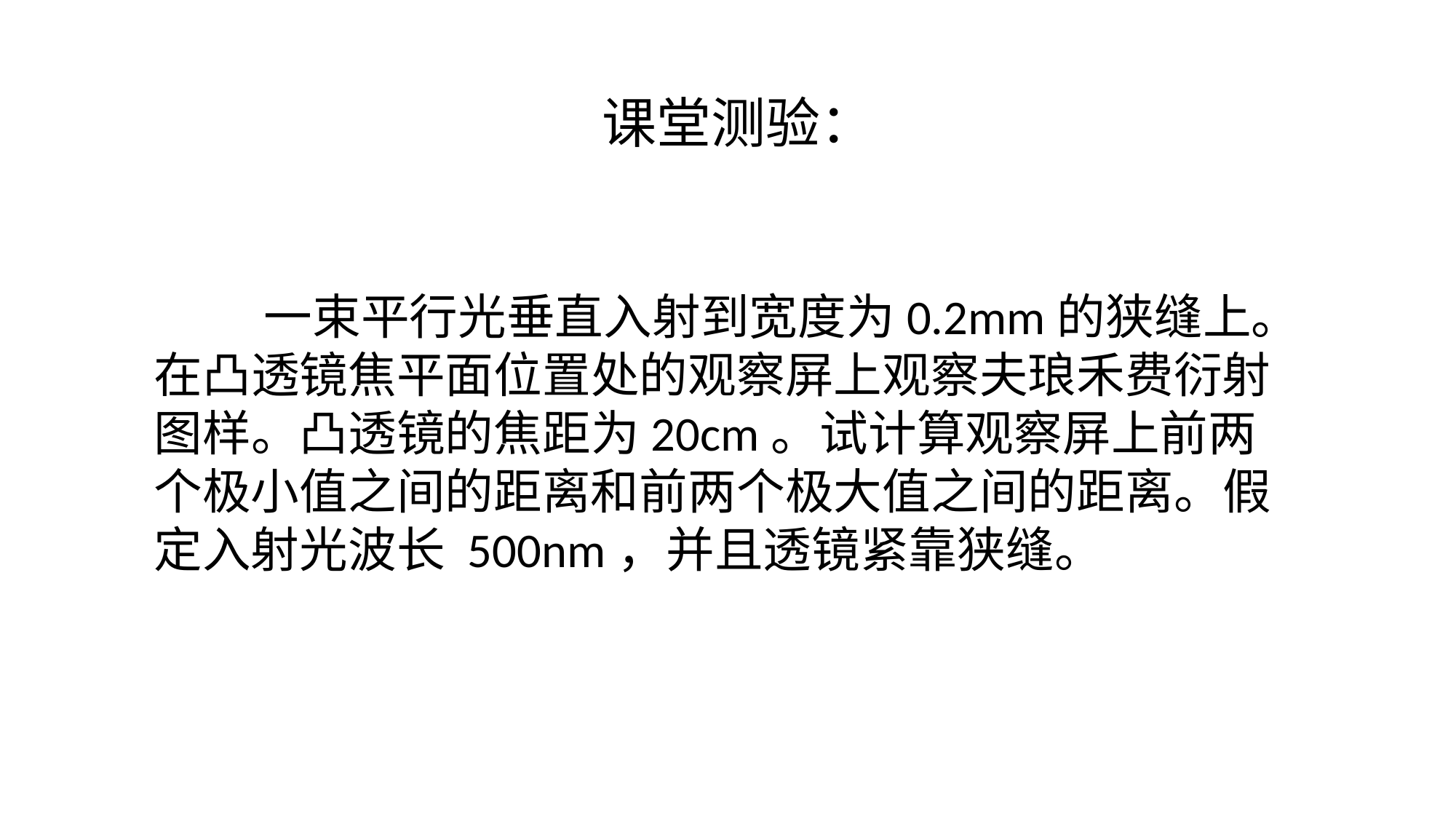

课堂测验：
         一束平行光垂直入射到宽度为0.2mm的狭缝上。在凸透镜焦平面位置处的观察屏上观察夫琅禾费衍射图样。凸透镜的焦距为20cm。试计算观察屏上前两个极小值之间的距离和前两个极大值之间的距离。假定入射光波长 500nm，并且透镜紧靠狭缝。